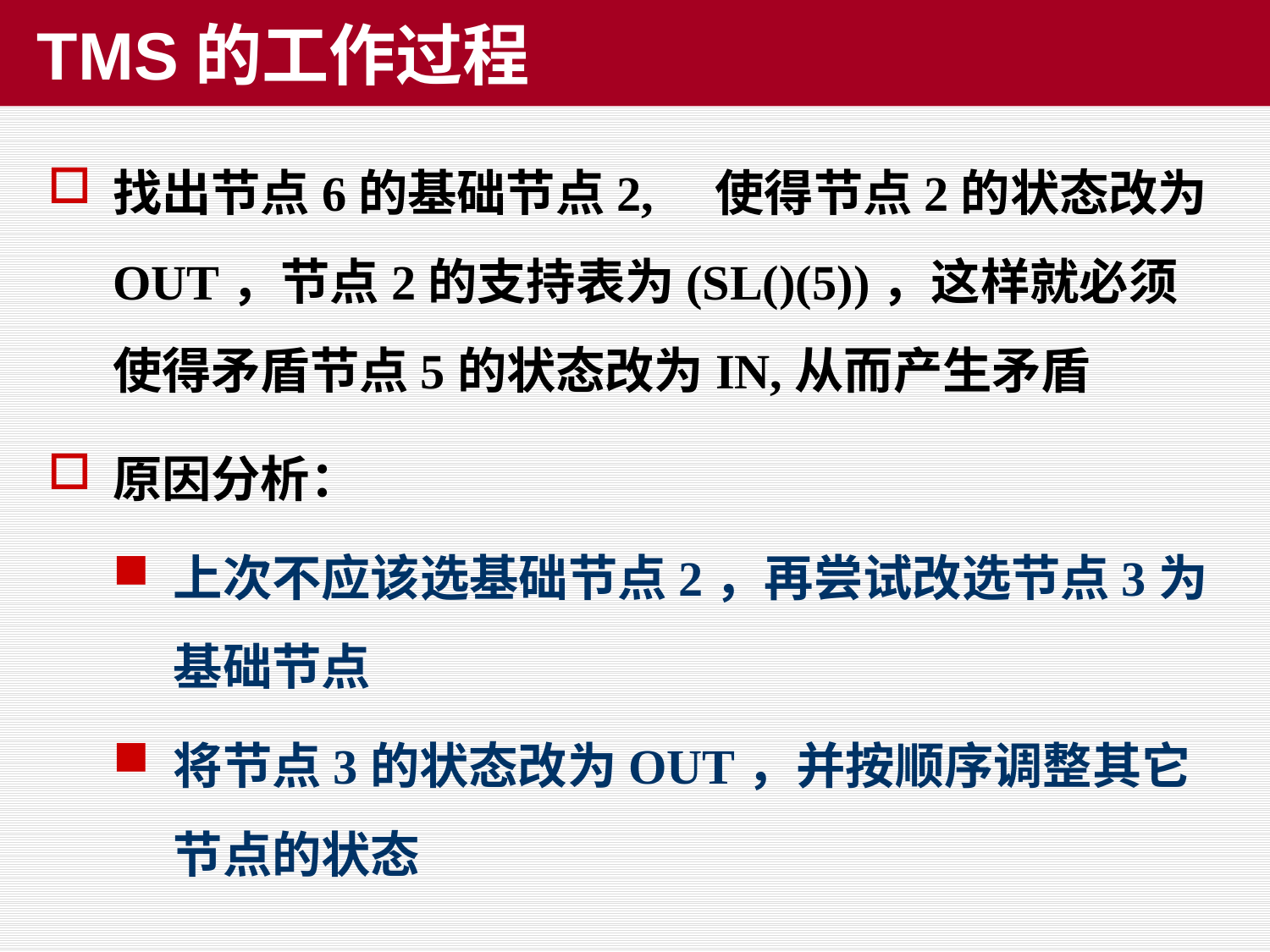

# TMS的工作过程
找出节点6的基础节点2,　使得节点2的状态改为OUT，节点2的支持表为(SL()(5))，这样就必须使得矛盾节点5的状态改为IN,从而产生矛盾
原因分析：
上次不应该选基础节点2，再尝试改选节点3为基础节点
将节点3的状态改为OUT，并按顺序调整其它节点的状态